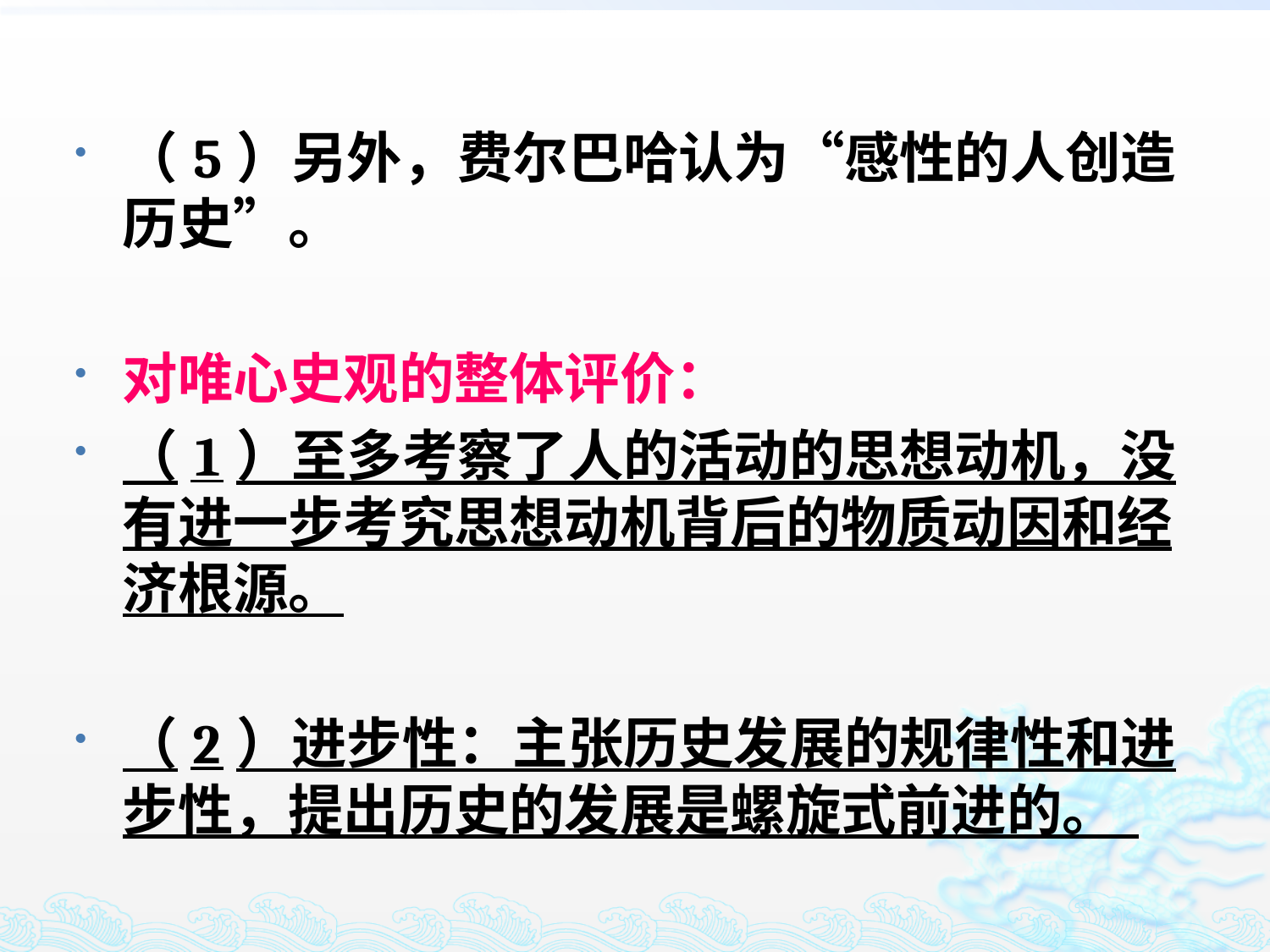

（5）另外，费尔巴哈认为“感性的人创造历史”。

对唯心史观的整体评价：
（1）至多考察了人的活动的思想动机，没有进一步考究思想动机背后的物质动因和经济根源。

（2）进步性：主张历史发展的规律性和进步性，提出历史的发展是螺旋式前进的。